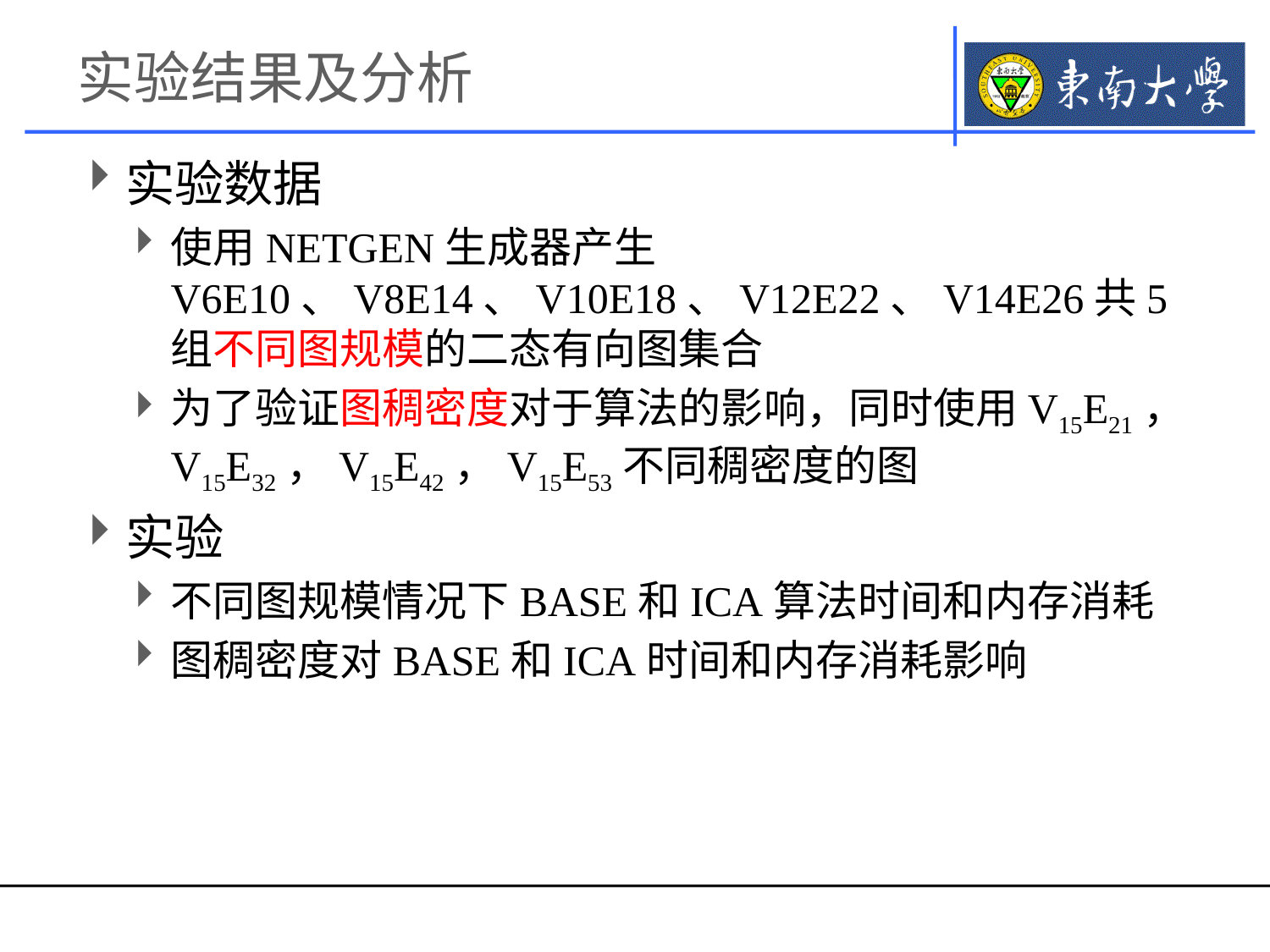

# 实验结果及分析
实验数据
使用NETGEN生成器产生V6E10、V8E14、V10E18、V12E22、V14E26共5组不同图规模的二态有向图集合
为了验证图稠密度对于算法的影响，同时使用V15E21，V15E32，V15E42，V15E53不同稠密度的图
实验
不同图规模情况下BASE和ICA算法时间和内存消耗
图稠密度对BASE和ICA时间和内存消耗影响